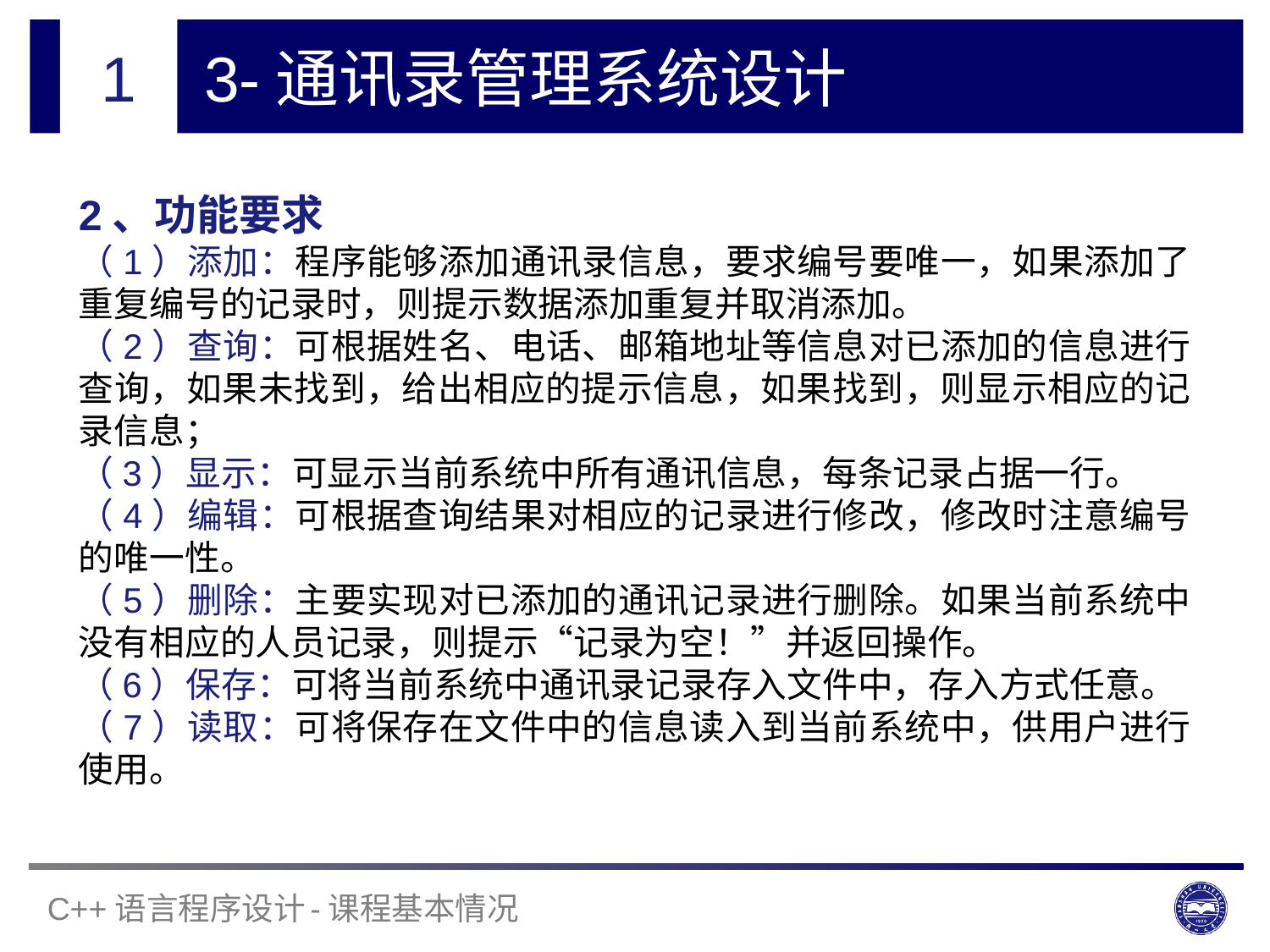

1
3-通讯录管理系统设计
2、功能要求
（1）添加：程序能够添加通讯录信息，要求编号要唯一，如果添加了重复编号的记录时，则提示数据添加重复并取消添加。
（2）查询：可根据姓名、电话、邮箱地址等信息对已添加的信息进行查询，如果未找到，给出相应的提示信息，如果找到，则显示相应的记录信息；
（3）显示：可显示当前系统中所有通讯信息，每条记录占据一行。
（4）编辑：可根据查询结果对相应的记录进行修改，修改时注意编号的唯一性。
（5）删除：主要实现对已添加的通讯记录进行删除。如果当前系统中没有相应的人员记录，则提示“记录为空！”并返回操作。
（6）保存：可将当前系统中通讯录记录存入文件中，存入方式任意。
（7）读取：可将保存在文件中的信息读入到当前系统中，供用户进行使用。
-课程基本情况